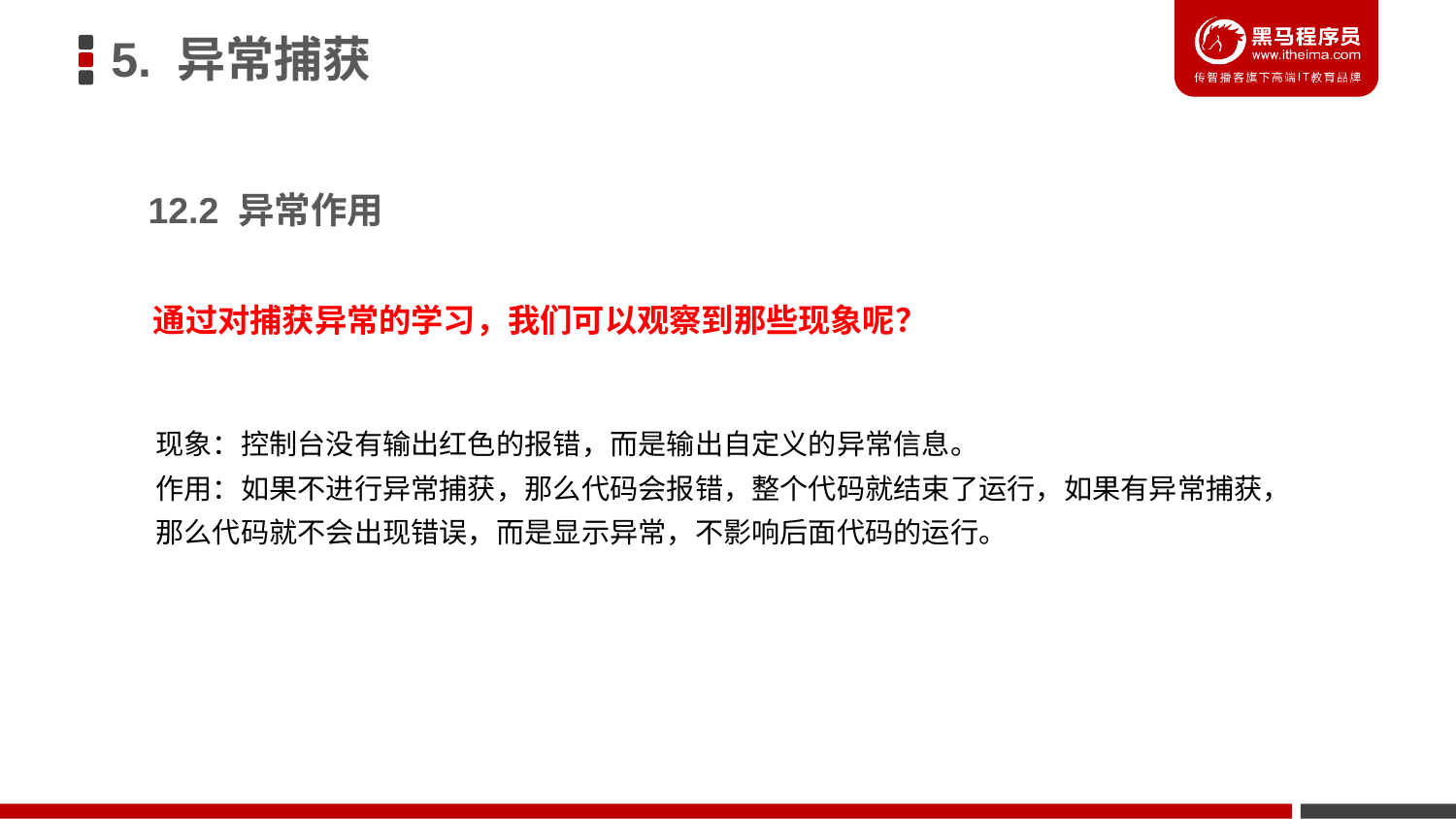

5. 异常捕获
12.2 异常作用
通过对捕获异常的学习，我们可以观察到那些现象呢？
现象：控制台没有输出红色的报错，而是输出自定义的异常信息。
作用：如果不进行异常捕获，那么代码会报错，整个代码就结束了运行，如果有异常捕获，
那么代码就不会出现错误，而是显示异常，不影响后面代码的运行。